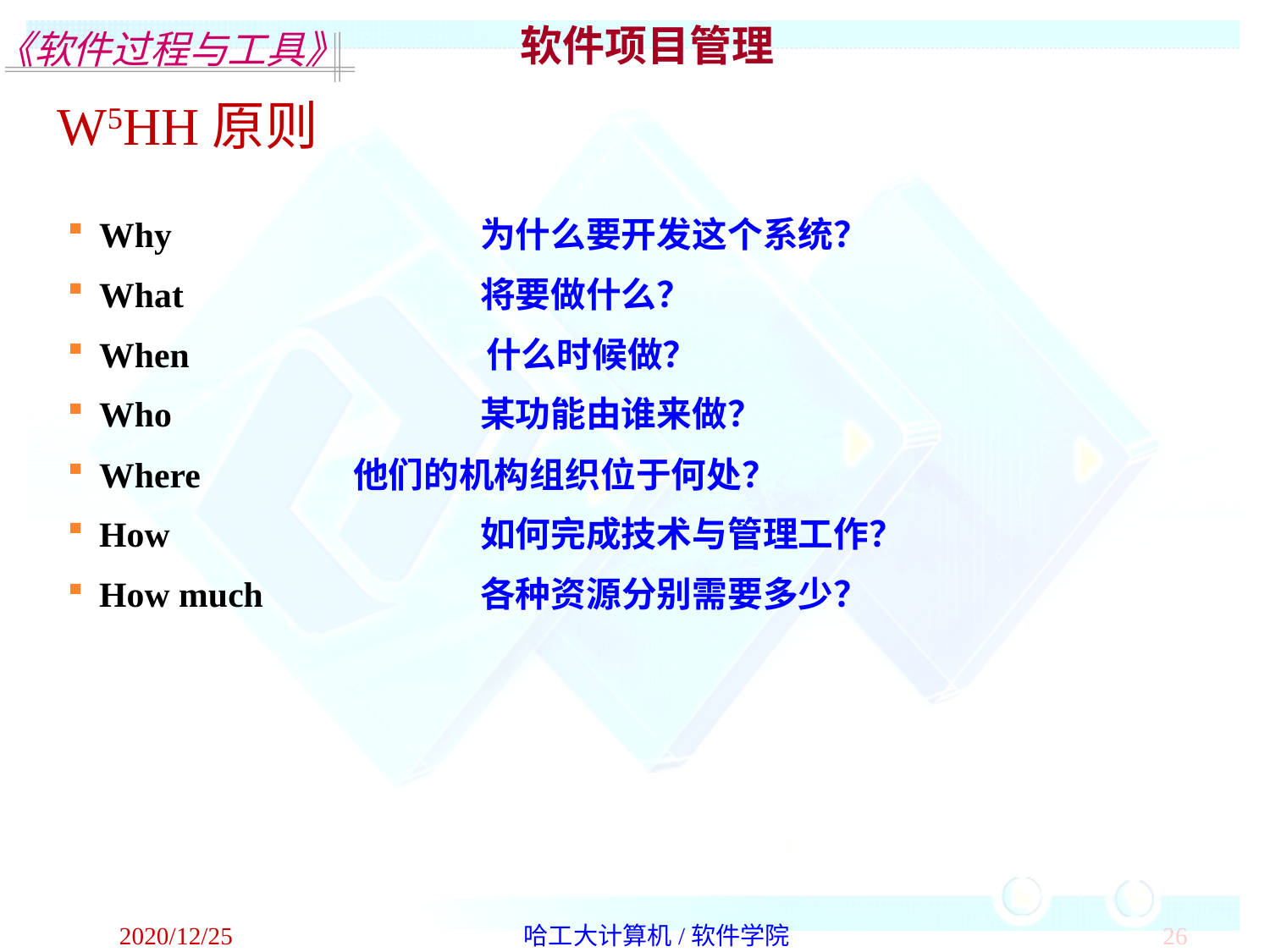

软件项目管理
W5HH原则
Why	    		为什么要开发这个系统？
What	    		将要做什么？
When	    	              什么时候做？
Who	    		某功能由谁来做？
Where	   	他们的机构组织位于何处？
How	    		如何完成技术与管理工作？
How much	    	各种资源分别需要多少？